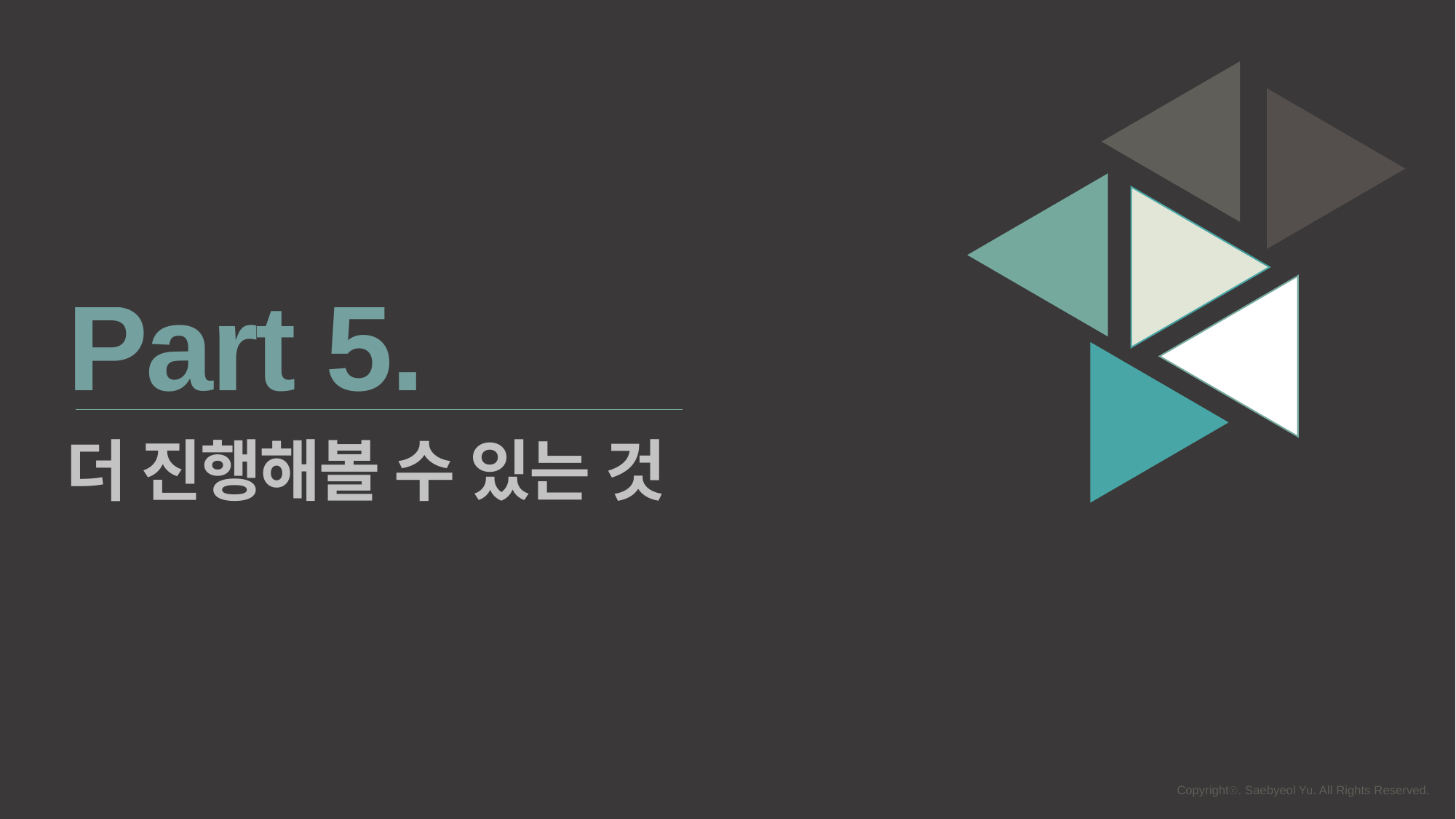

Part 5.
더 진행해볼 수 있는 것